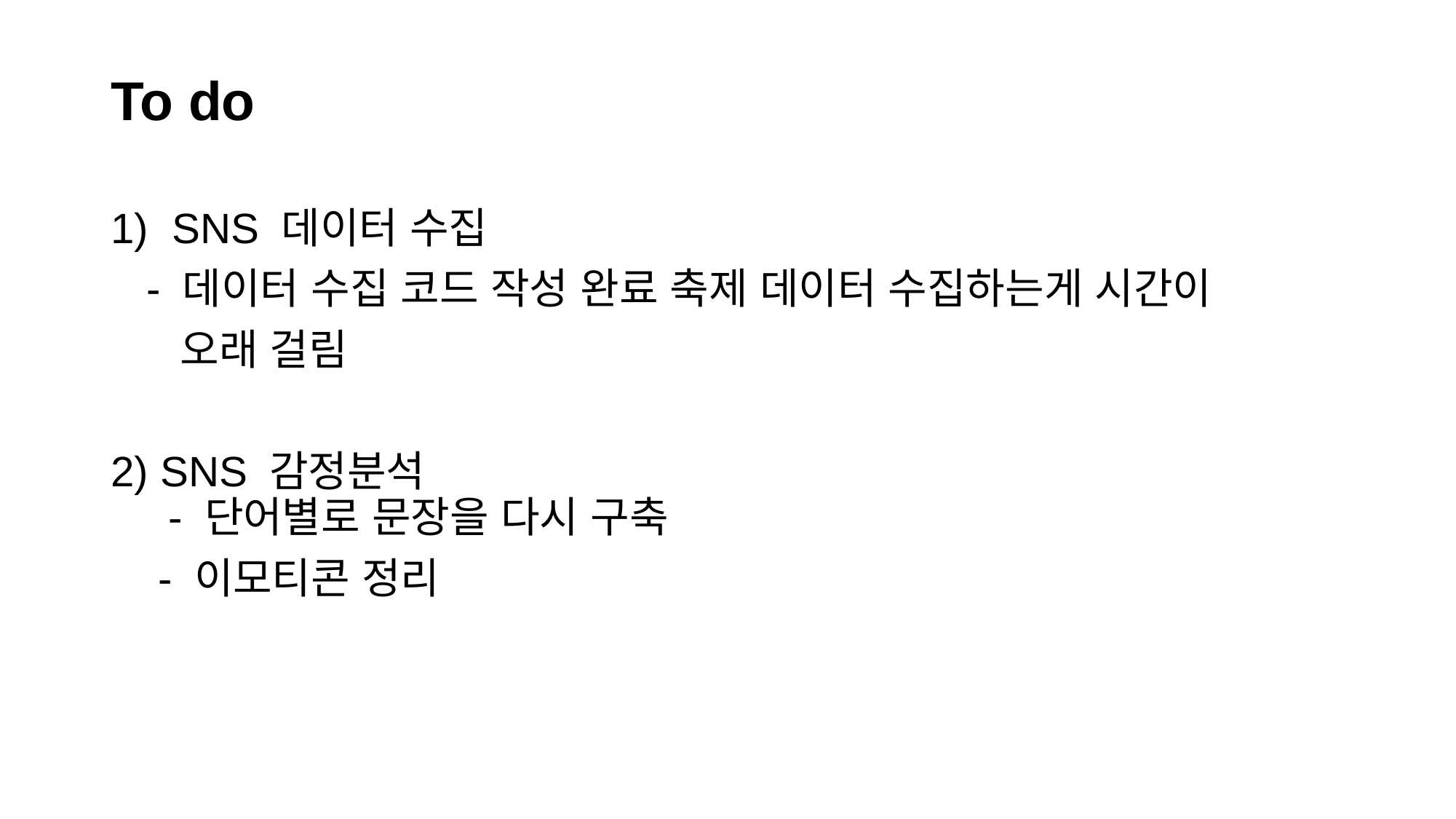

# To do
SNS 데이터 수집
   - 데이터 수집 코드 작성 완료 축제 데이터 수집하는게 시간이
     오래 걸림

2) SNS 감정분석
    - 단어별로 문장을 다시 구축
    - 이모티콘 정리